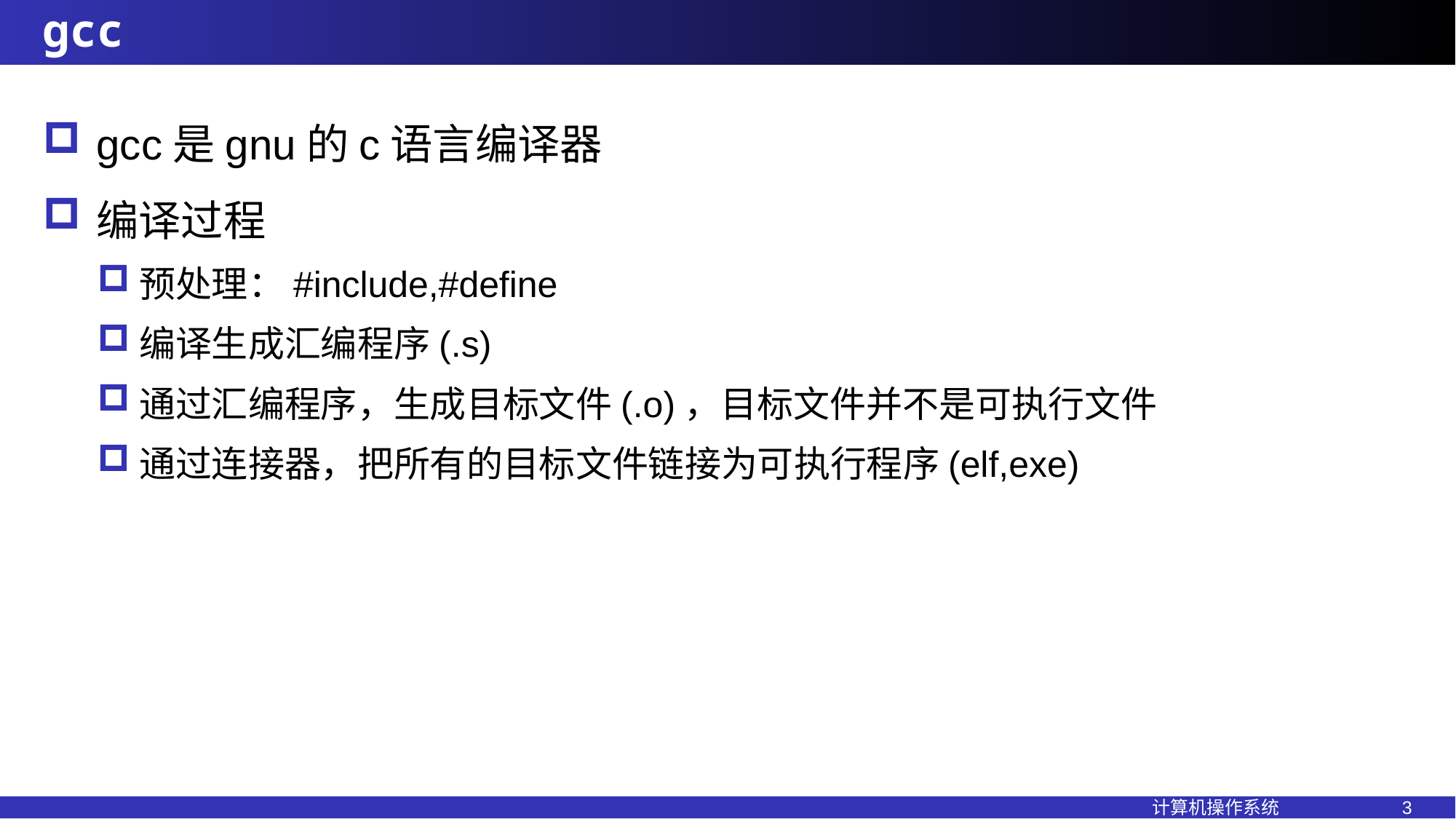

# gcc
gcc是gnu的c语言编译器
编译过程
预处理：#include,#define
编译生成汇编程序(.s)
通过汇编程序，生成目标文件(.o)，目标文件并不是可执行文件
通过连接器，把所有的目标文件链接为可执行程序(elf,exe)

计算机操作系统                     3